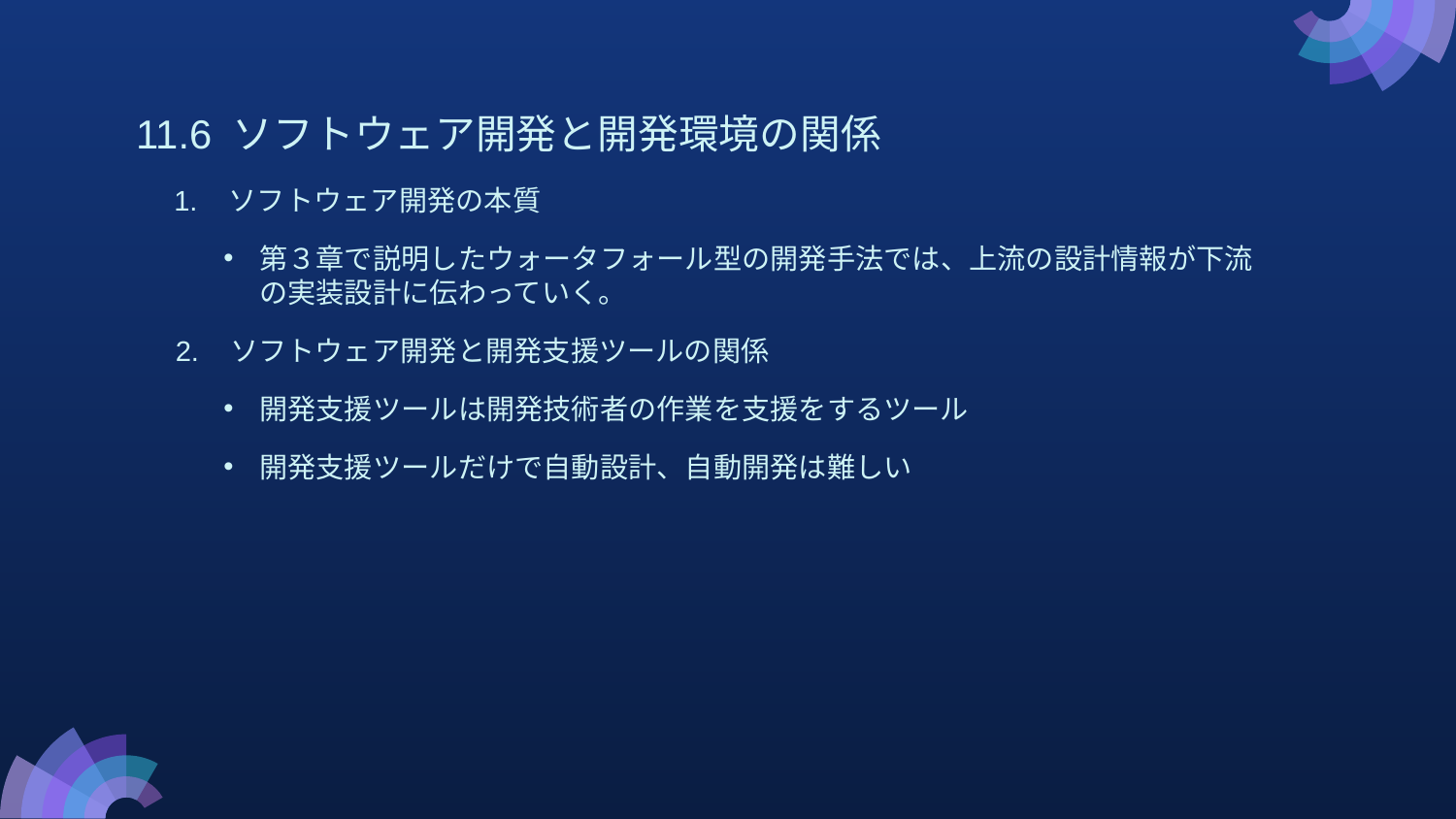

11.6 ソフトウェア開発と開発環境の関係
ソフトウェア開発の本質
第３章で説明したウォータフォール型の開発手法では、上流の設計情報が下流の実装設計に伝わっていく。
ソフトウェア開発と開発支援ツールの関係
開発支援ツールは開発技術者の作業を支援をするツール
開発支援ツールだけで自動設計、自動開発は難しい